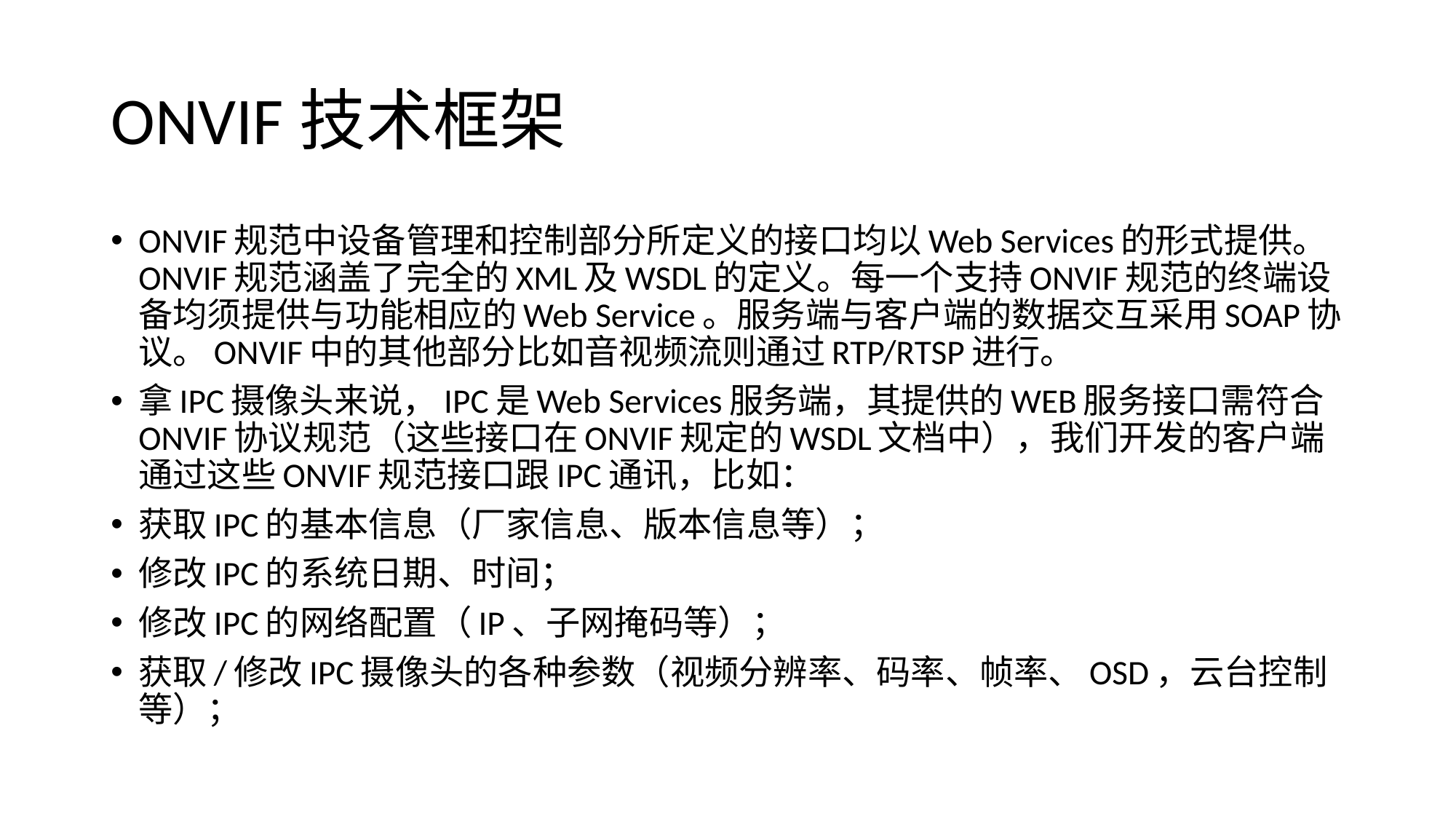

# ONVIF技术框架
ONVIF规范中设备管理和控制部分所定义的接口均以Web Services的形式提供。ONVIF规范涵盖了完全的XML及WSDL的定义。每一个支持ONVIF规范的终端设备均须提供与功能相应的Web Service。服务端与客户端的数据交互采用SOAP协议。ONVIF中的其他部分比如音视频流则通过RTP/RTSP进行。
拿IPC摄像头来说，IPC是Web Services服务端，其提供的WEB服务接口需符合ONVIF协议规范（这些接口在ONVIF规定的WSDL文档中），我们开发的客户端通过这些ONVIF规范接口跟IPC通讯，比如：
获取IPC的基本信息（厂家信息、版本信息等）；
修改IPC的系统日期、时间；
修改IPC的网络配置（IP、子网掩码等）；
获取/修改IPC摄像头的各种参数（视频分辨率、码率、帧率、OSD，云台控制等）；